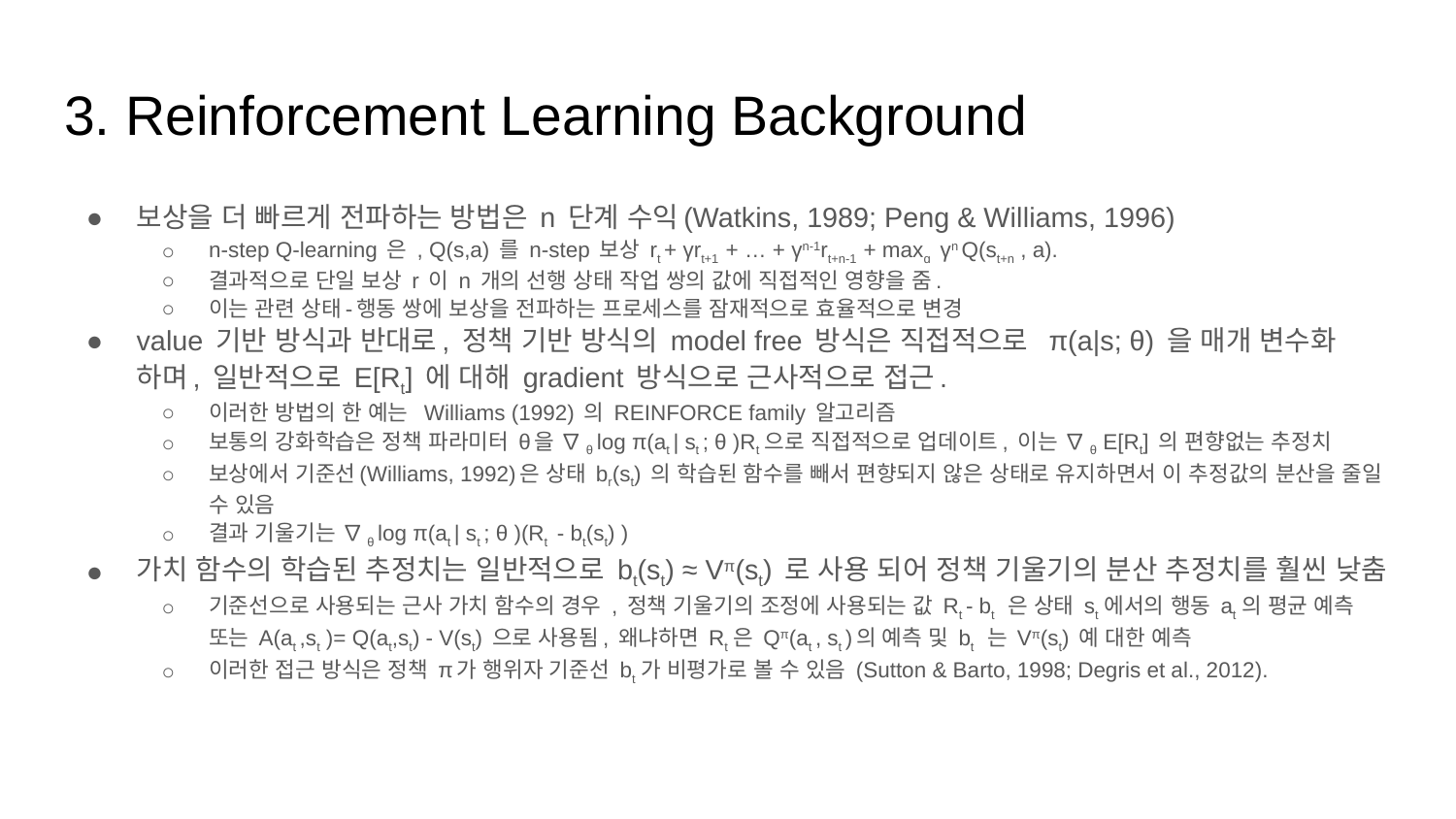

# 3. Reinforcement Learning Background
보상을 더 빠르게 전파하는 방법은 n 단계 수익(Watkins, 1989; Peng & Williams, 1996)
n-step Q-learning 은 , Q(s,a) 를 n-step 보상 rt + γrt+1  + … + γn-1rt+n-1  + maxɑ  γn Q(st+n , a).
결과적으로 단일 보상 r 이 n 개의 선행 상태 작업 쌍의 값에 직접적인 영향을 줌.
이는 관련 상태-행동 쌍에 보상을 전파하는 프로세스를 잠재적으로 효율적으로 변경
value 기반 방식과 반대로, 정책 기반 방식의 model free 방식은 직접적으로  π(a|s; θ) 을 매개 변수화 하며, 일반적으로 E[Rt] 에 대해 gradient 방식으로 근사적으로 접근.
이러한 방법의 한 예는  Williams (1992) 의 REINFORCE family 알고리즘
보통의 강화학습은 정책 파라미터 θ을 ∇θ log π(at | st ; θ )Rt 으로 직접적으로 업데이트, 이는 ∇θ E[Rt] 의 편향없는 추정치
보상에서 기준선(Williams, 1992)은 상태 br(st) 의 학습된 함수를 빼서 편향되지 않은 상태로 유지하면서 이 추정값의 분산을 줄일 수 있음
결과 기울기는 ∇θ log π(at | st ; θ )(Rt  - bt(st) )
가치 함수의 학습된 추정치는 일반적으로 bt(st) ≈ Vπ(st) 로 사용 되어 정책 기울기의 분산 추정치를 훨씬 낮춤
기준선으로 사용되는 근사 가치 함수의 경우 , 정책 기울기의 조정에 사용되는 값 Rt - bt  은 상태 st 에서의 행동 at 의 평균 예측 또는 A(at ,st )= Q(at,st) - V(st) 으로 사용됨, 왜냐하면 Rt 은 Qπ(at , st )의 예측 및 bt  는 Vπ(st) 예 대한 예측
이러한 접근 방식은 정책 π가 행위자 기준선 bt 가 비평가로 볼 수 있음 (Sutton & Barto, 1998; Degris et al., 2012).